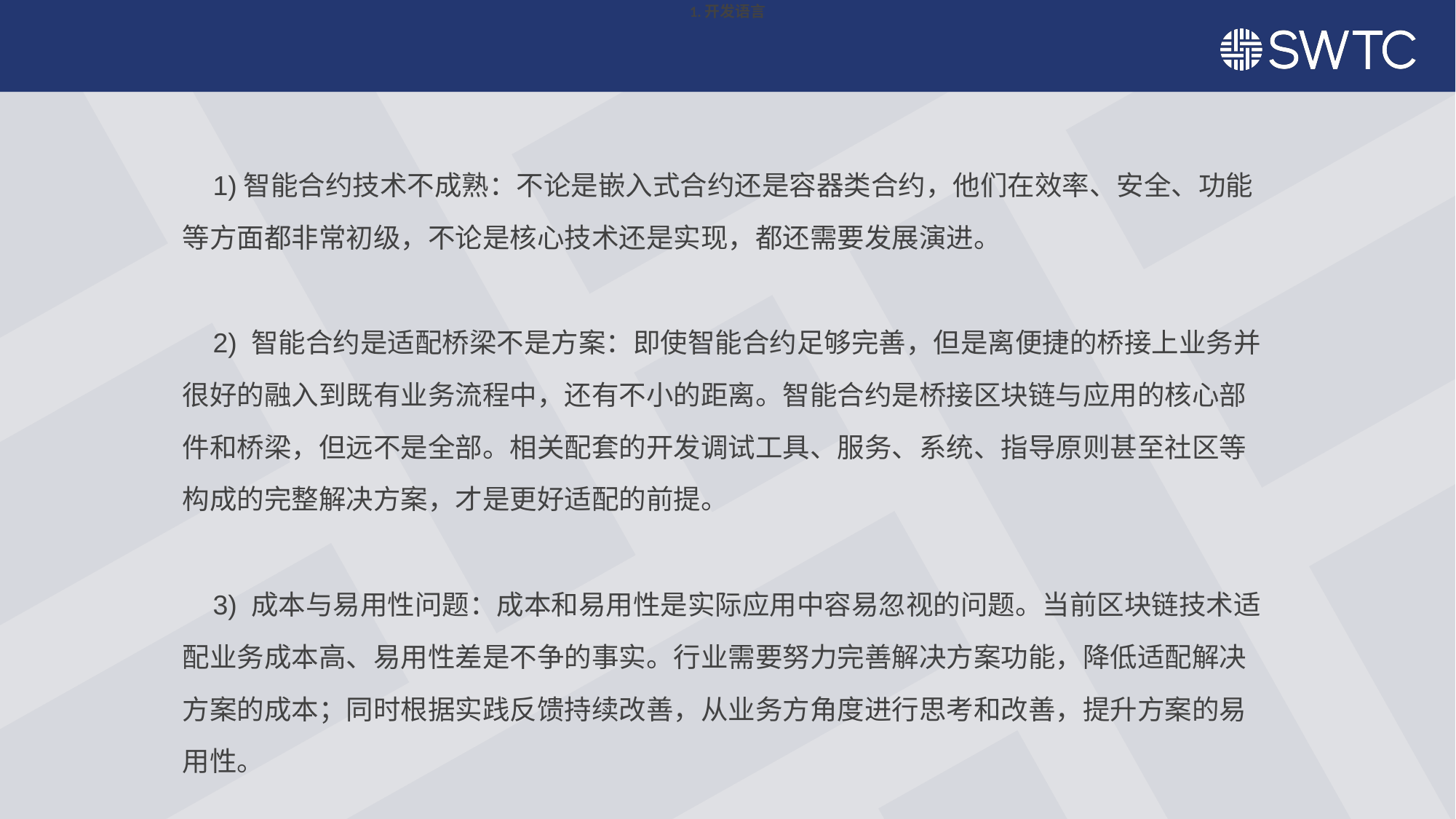

1.开发语言

    1)智能合约技术不成熟：不论是嵌入式合约还是容器类合约，他们在效率、安全、功能等方面都非常初级，不论是核心技术还是实现，都还需要发展演进。

    2) 智能合约是适配桥梁不是方案：即使智能合约足够完善，但是离便捷的桥接上业务并很好的融入到既有业务流程中，还有不小的距离。智能合约是桥接区块链与应用的核心部件和桥梁，但远不是全部。相关配套的开发调试工具、服务、系统、指导原则甚至社区等构成的完整解决方案，才是更好适配的前提。

    3) 成本与易用性问题：成本和易用性是实际应用中容易忽视的问题。当前区块链技术适配业务成本高、易用性差是不争的事实。行业需要努力完善解决方案功能，降低适配解决方案的成本；同时根据实践反馈持续改善，从业务方角度进行思考和改善，提升方案的易用性。